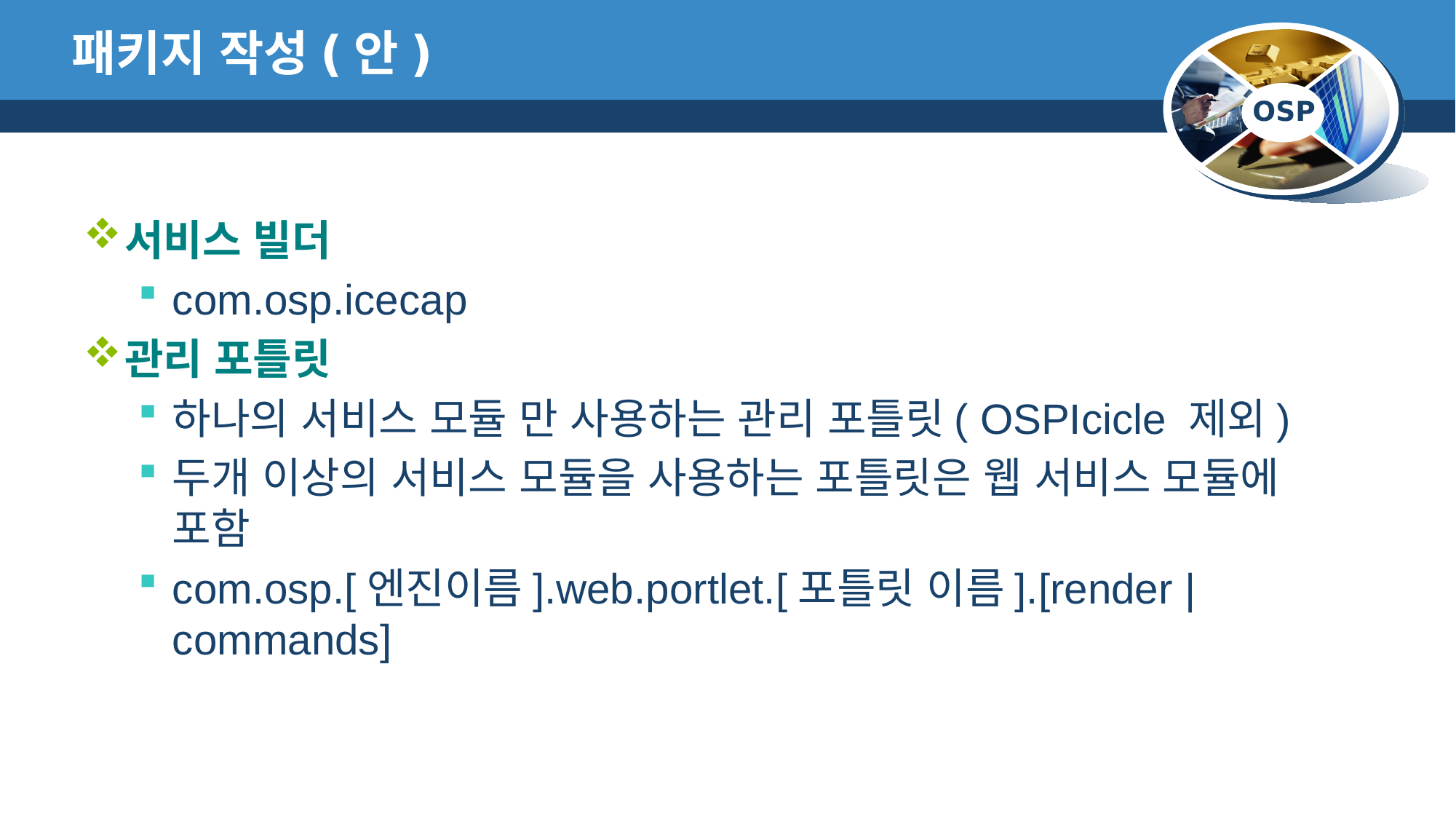

# 패키지 작성(안)

서비스 빌더
com.osp.icecap
관리 포틀릿
하나의 서비스 모듈 만 사용하는 관리 포틀릿( OSPIcicle 제외)
두개 이상의 서비스 모듈을 사용하는 포틀릿은 웹 서비스 모듈에 포함
com.osp.[엔진이름].web.portlet.[포틀릿 이름].[render | commands]